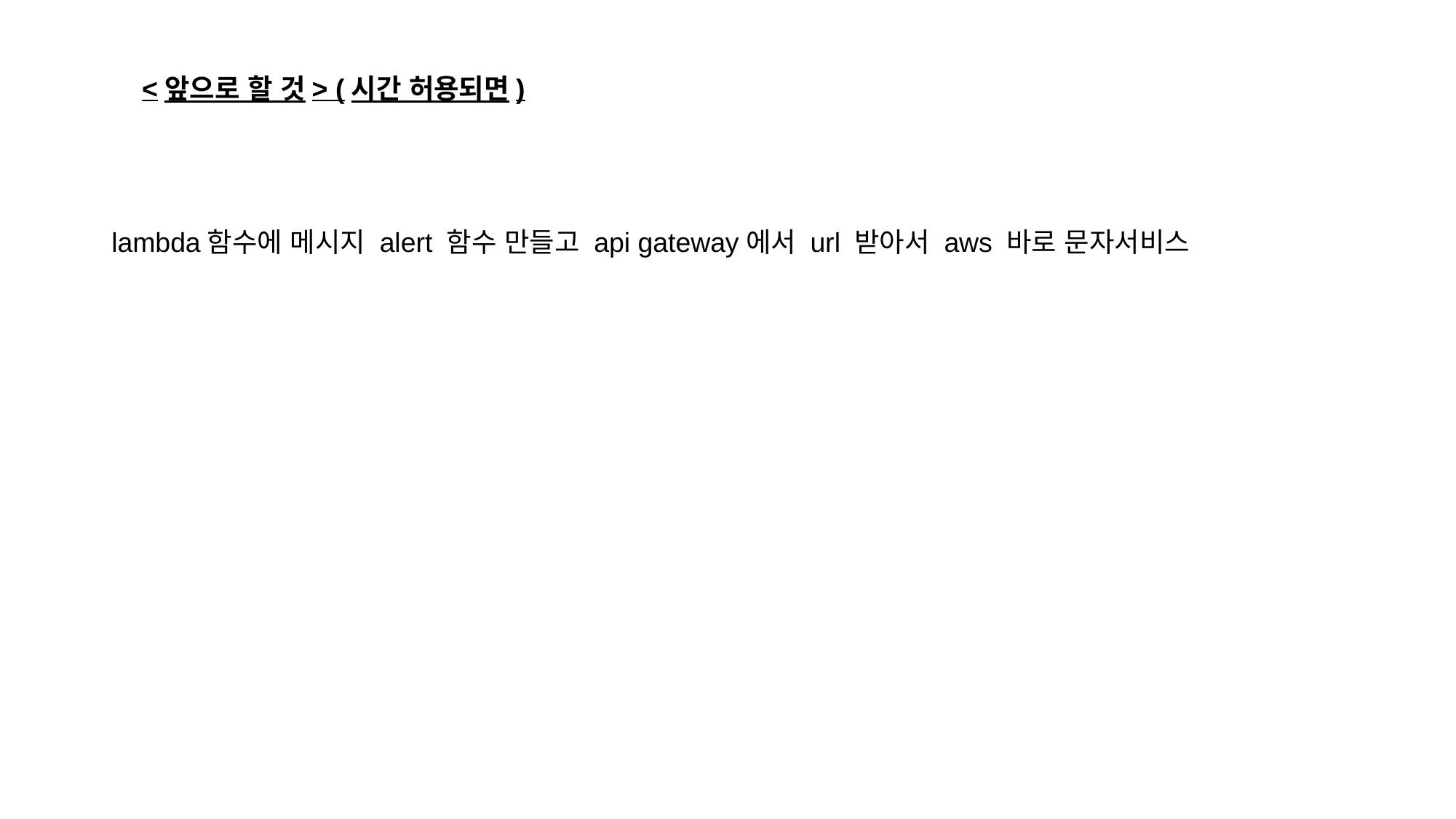

<앞으로 할 것> (시간 허용되면)
lambda함수에 메시지 alert 함수 만들고 api gateway에서 url 받아서 aws 바로 문자서비스